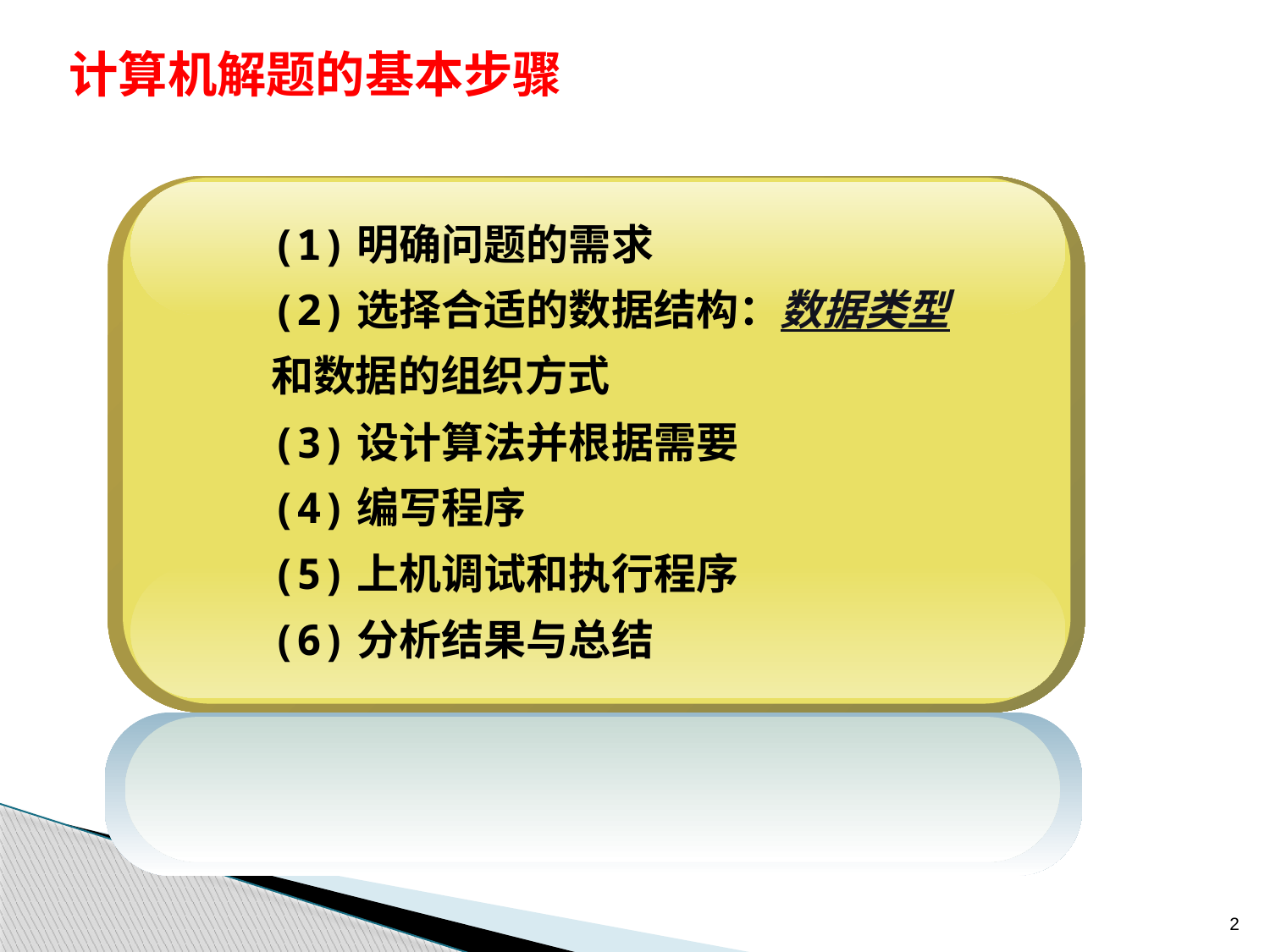

# 计算机解题的基本步骤

(1)明确问题的需求
(2)选择合适的数据结构：数据类型和数据的组织方式
(3)设计算法并根据需要
(4)编写程序
(5)上机调试和执行程序
(6)分析结果与总结
2